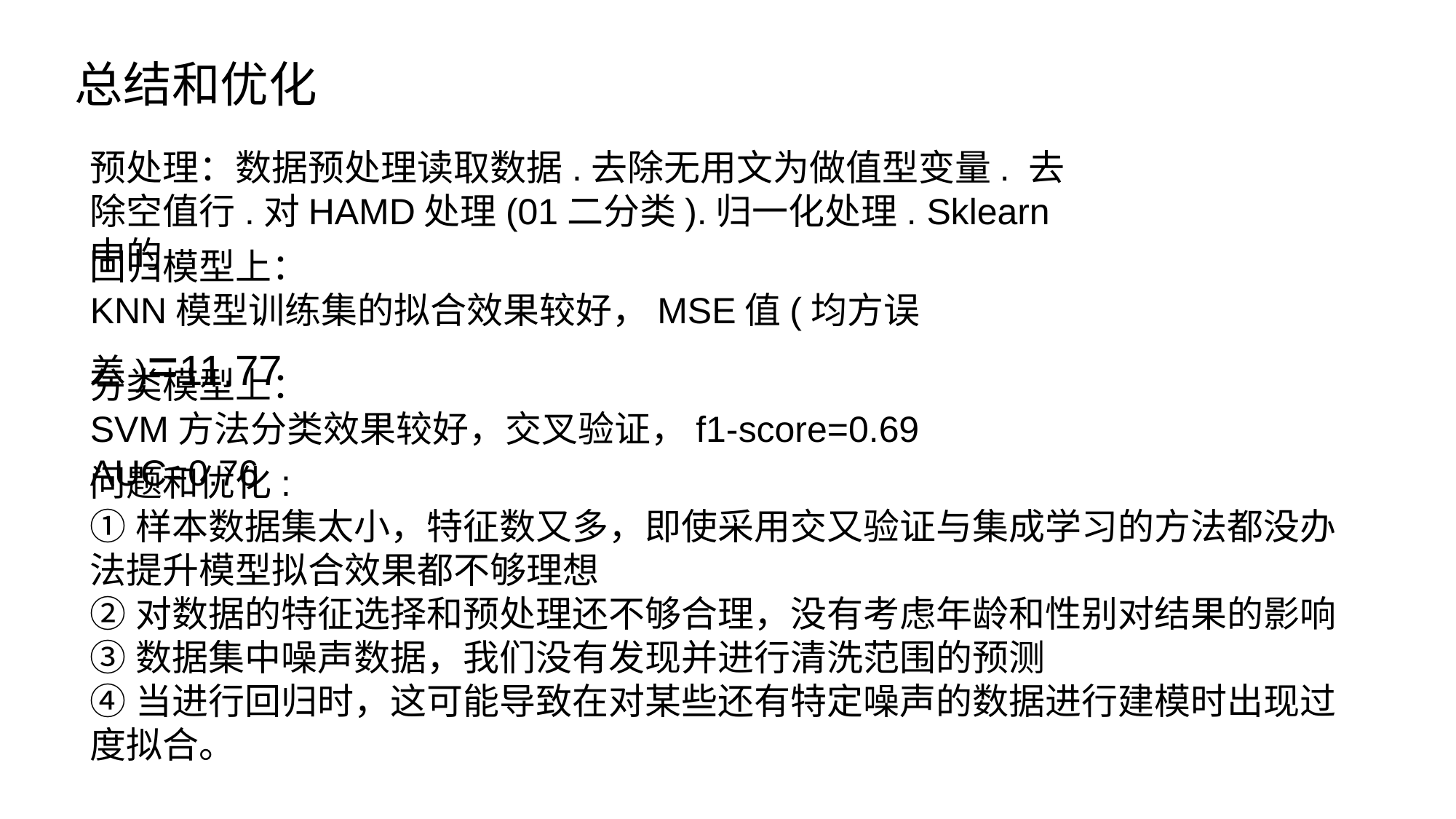

总结和优化
预处理：数据预处理读取数据.去除无用文为做值型变量. 去除空值行.对HAMD处理(01二分类).归一化处理. Sklearn中的
回归模型上：
KNN模型训练集的拟合效果较好，MSE值(均方误差)=11.77
分类模型上：
SVM方法分类效果较好，交叉验证，f1-score=0.69  AUC=0.76
问题和优化:
①样本数据集太小，特征数又多，即使采用交又验证与集成学习的方法都没办法提升模型拟合效果都不够理想
②对数据的特征选择和预处理还不够合理，没有考虑年龄和性别对结果的影响
③数据集中噪声数据，我们没有发现并进行清洗范围的预测
④当进行回归时，这可能导致在对某些还有特定噪声的数据进行建模时出现过度拟合。